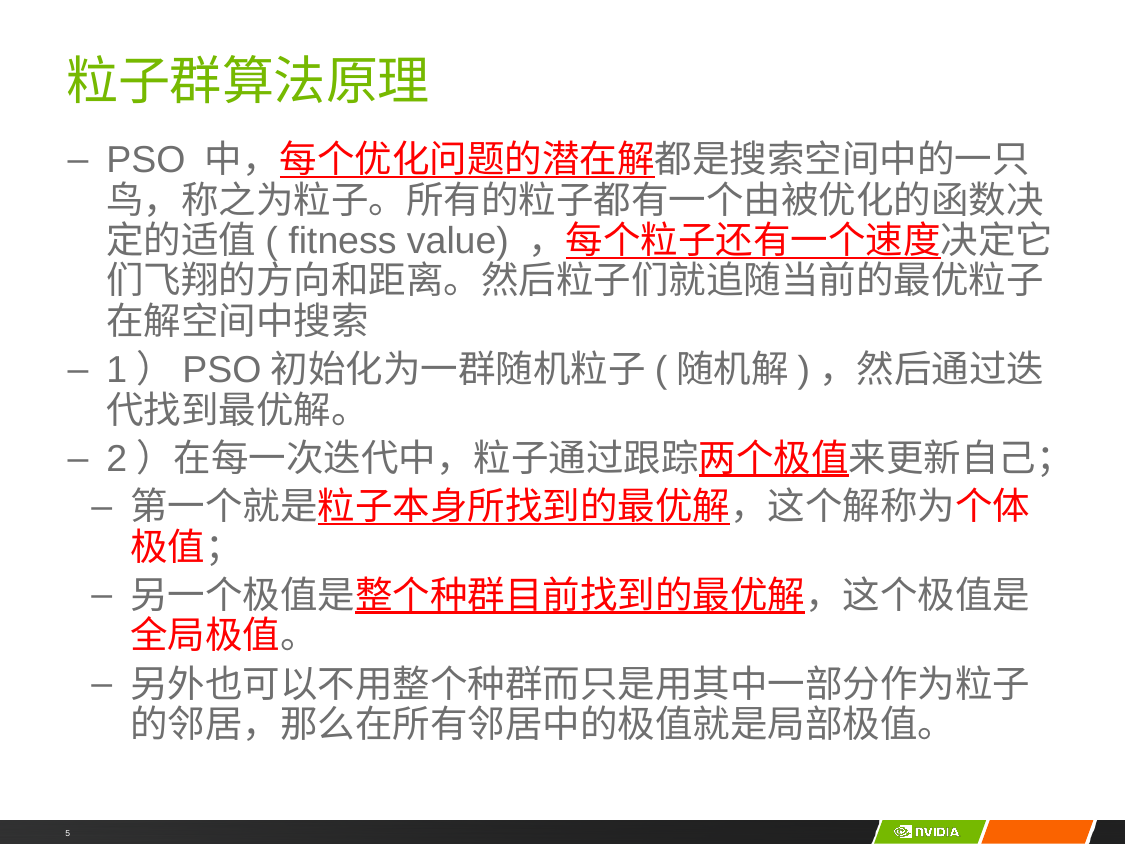

# 粒子群算法原理
PSO 中，每个优化问题的潜在解都是搜索空间中的一只鸟，称之为粒子。所有的粒子都有一个由被优化的函数决定的适值( fitness value) ，每个粒子还有一个速度决定它们飞翔的方向和距离。然后粒子们就追随当前的最优粒子在解空间中搜索
1）PSO初始化为一群随机粒子(随机解)，然后通过迭代找到最优解。
2）在每一次迭代中，粒子通过跟踪两个极值来更新自己；
第一个就是粒子本身所找到的最优解，这个解称为个体极值；
另一个极值是整个种群目前找到的最优解，这个极值是全局极值。
另外也可以不用整个种群而只是用其中一部分作为粒子的邻居，那么在所有邻居中的极值就是局部极值。